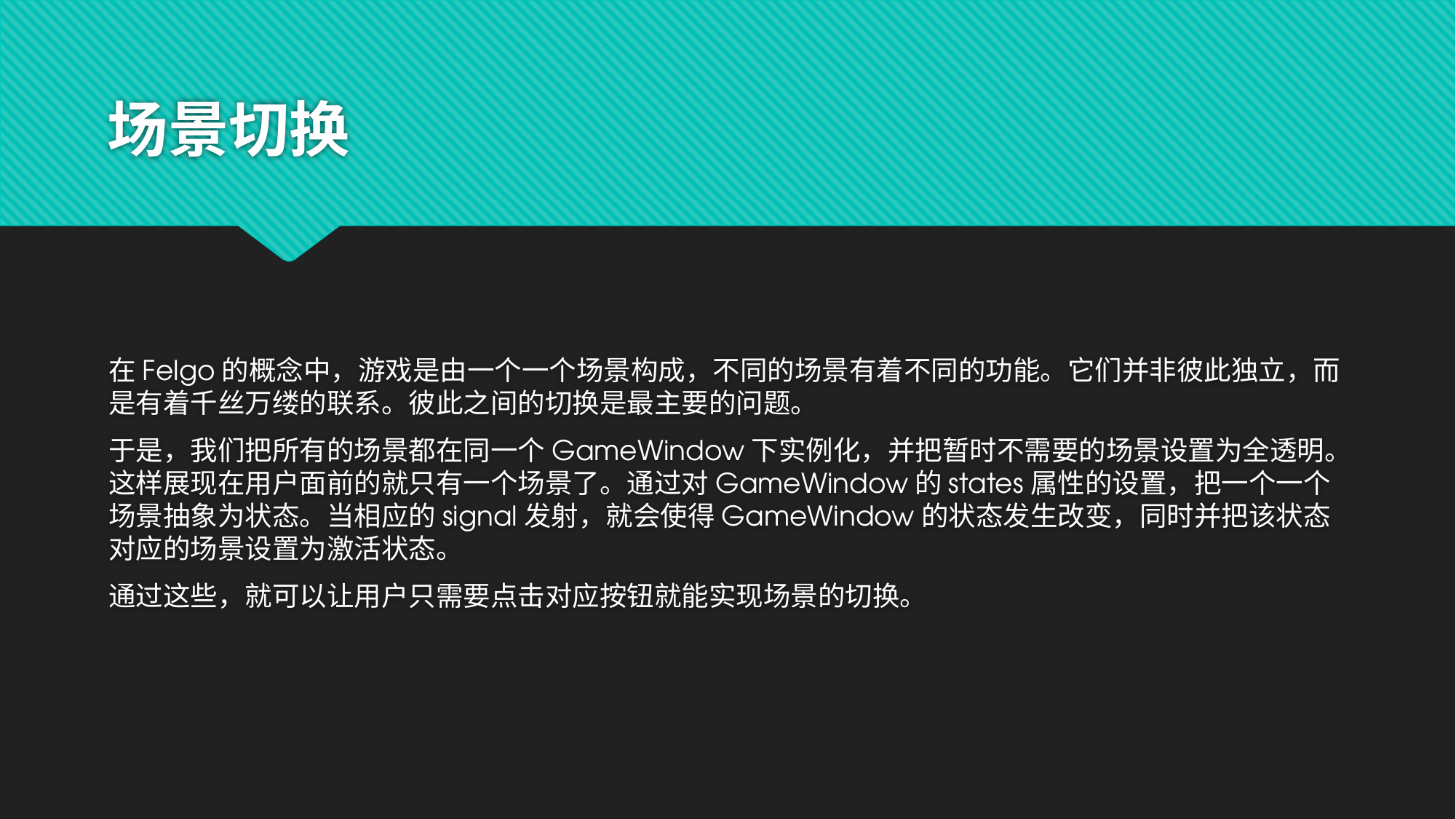

# 场景切换
在Felgo的概念中，游戏是由一个一个场景构成，不同的场景有着不同的功能。它们并非彼此独立，而是有着千丝万缕的联系。彼此之间的切换是最主要的问题。
于是，我们把所有的场景都在同一个GameWindow下实例化，并把暂时不需要的场景设置为全透明。这样展现在用户面前的就只有一个场景了。通过对GameWindow的states属性的设置，把一个一个场景抽象为状态。当相应的signal发射，就会使得GameWindow的状态发生改变，同时并把该状态对应的场景设置为激活状态。
通过这些，就可以让用户只需要点击对应按钮就能实现场景的切换。